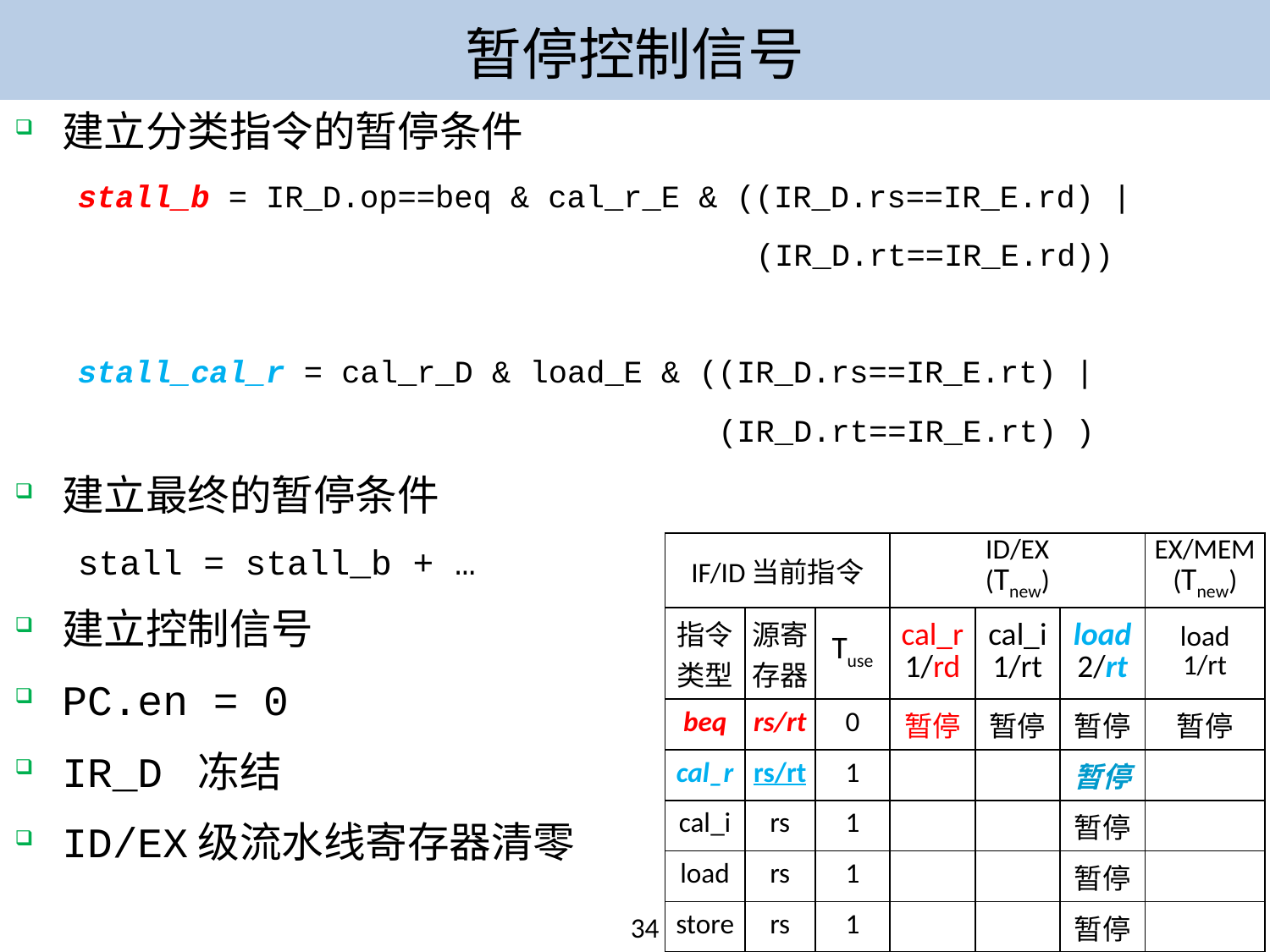

# 暂停控制信号
建立分类指令的暂停条件
stall_b = IR_D.op==beq & cal_r_E & ((IR_D.rs==IR_E.rd) |
                                    (IR_D.rt==IR_E.rd))

stall_cal_r = cal_r_D & load_E & ((IR_D.rs==IR_E.rt) |
                                  (IR_D.rt==IR_E.rt) )
建立最终的暂停条件
stall = stall_b + …
建立控制信号
PC.en = 0
IR_D 冻结
ID/EX级流水线寄存器清零
| IF/ID当前指令 |  |  | ID/EX (Tnew) |  |  | EX/MEM (Tnew) |
| --- | --- | --- | --- | --- | --- | --- |
| 指令 类型 | 源寄存器 | Tuse | cal\_r 1/rd | cal\_i 1/rt | load 2/rt | load 1/rt |
| beq | rs/rt | 0 | 暂停 | 暂停 | 暂停 | 暂停 |
| cal\_r | rs/rt | 1 |  |  | 暂停 |  |
| cal\_i | rs | 1 |  |  | 暂停 |  |
| load | rs | 1 |  |  | 暂停 |  |
| store | rs | 1 |  |  | 暂停 |  |
34